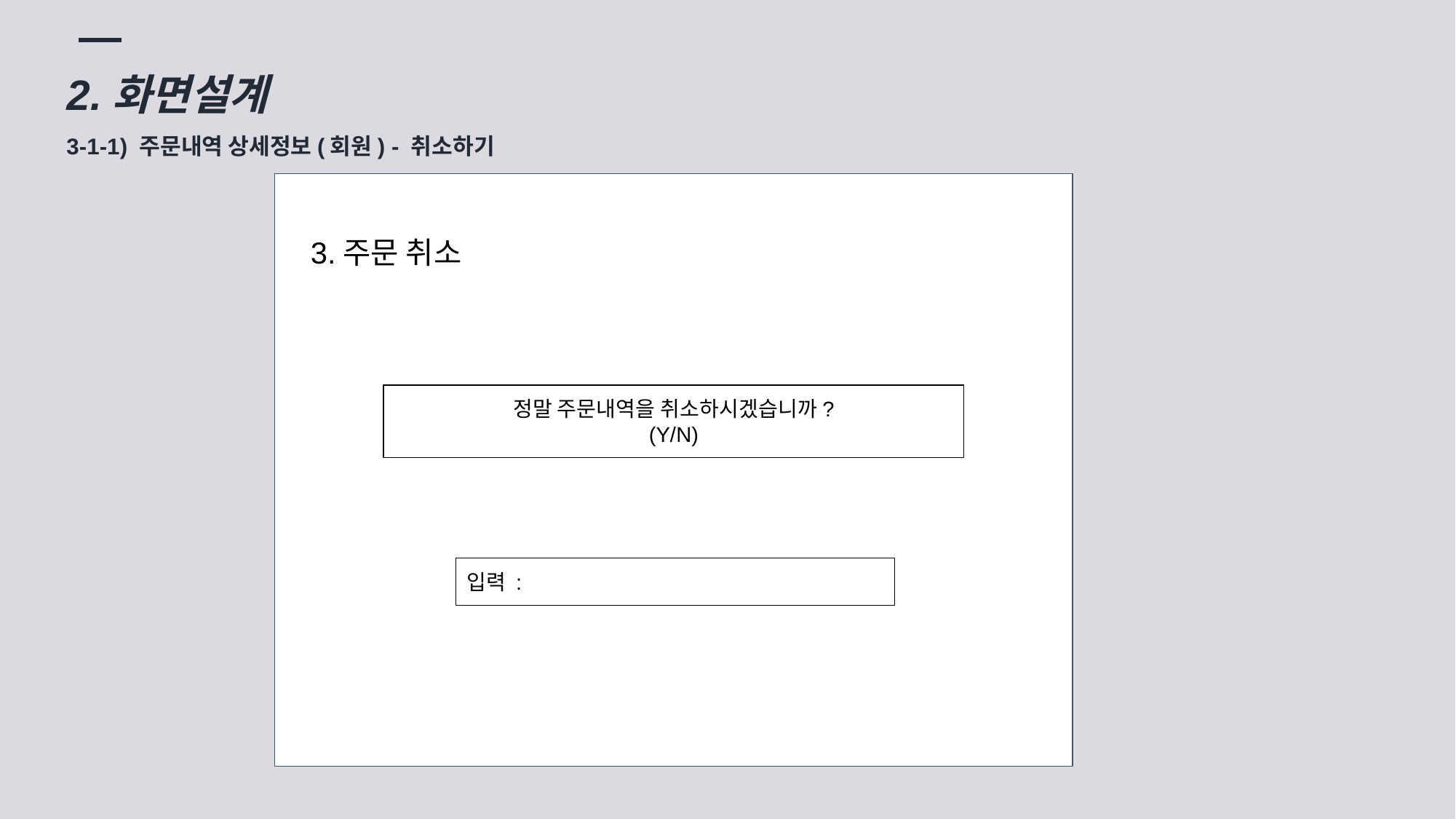

2.화면설계
3-1-1) 주문내역 상세정보(회원) - 취소하기

3.주문 취소
정말 주문내역을 취소하시겠습니까?
(Y/N)
입력 :
u.이전으로 m.메인 q. 종료
입력 :